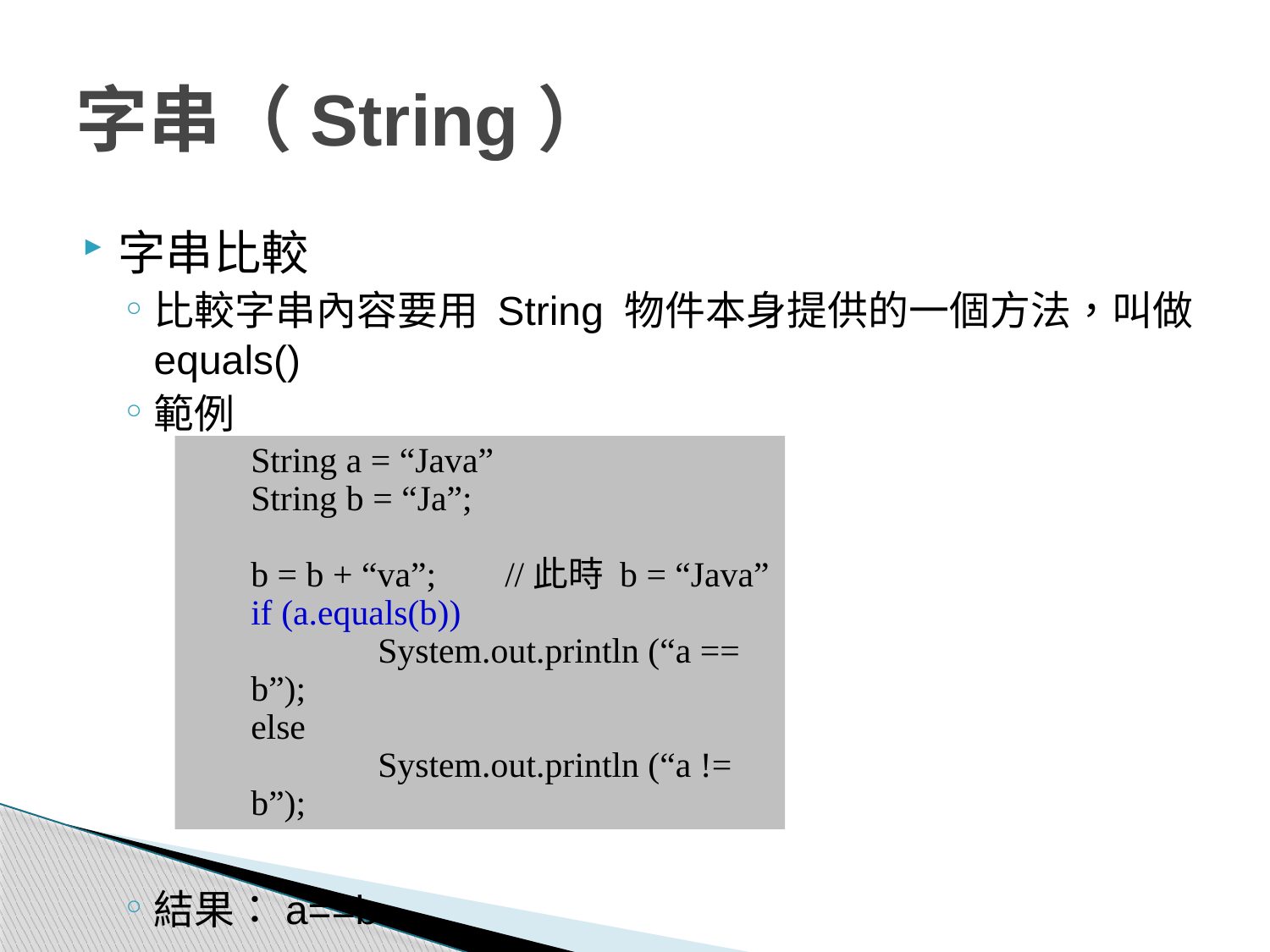

# 字串（String）
字串比較
比較字串內容要用 String 物件本身提供的一個方法，叫做 equals()
範例

結果：a==b
String a = “Java”
String b = “Ja”;
b = b + “va”;	//此時 b = “Java”
if (a.equals(b))
	System.out.println (“a == b”);
else
	System.out.println (“a != b”);